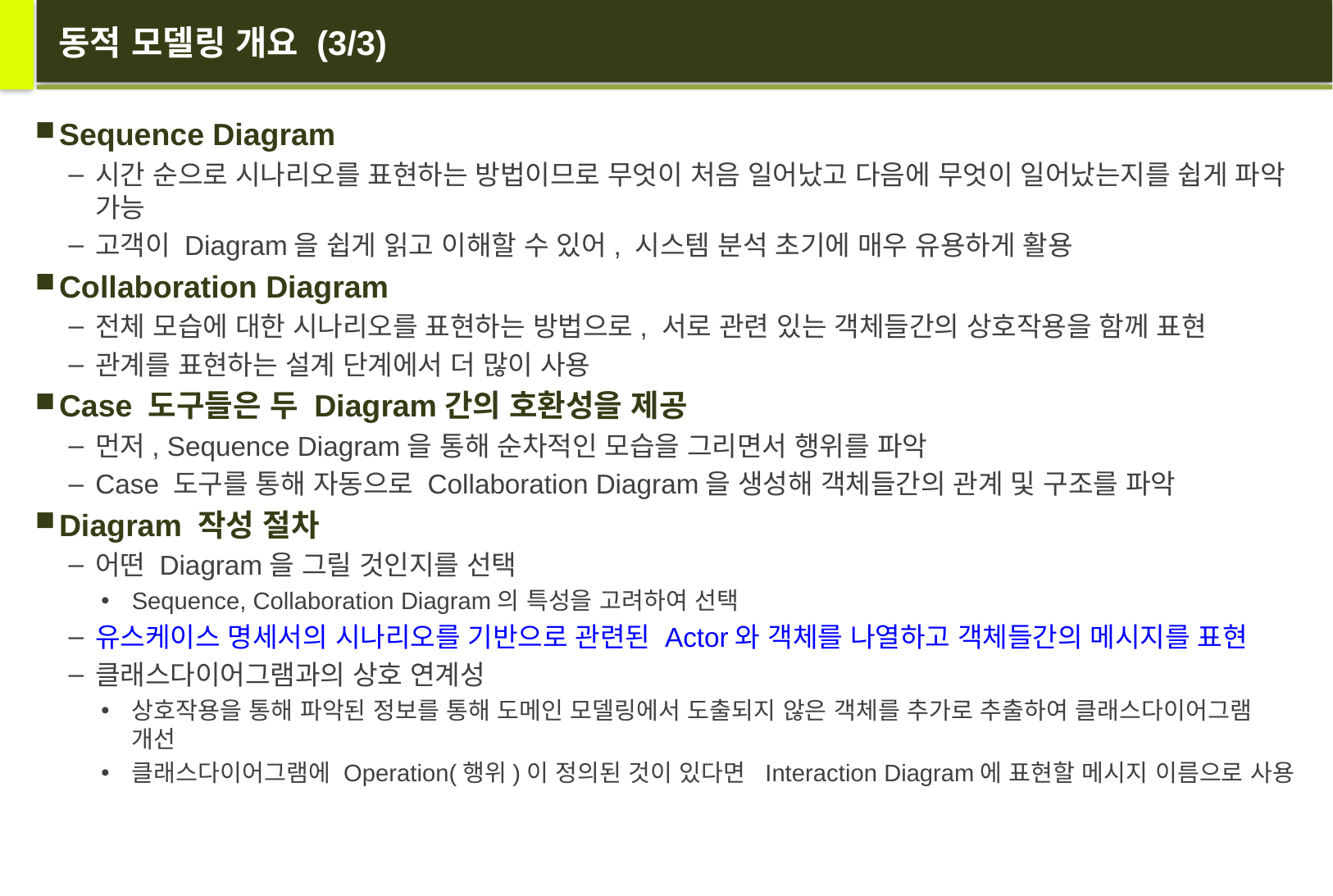

# 동적 모델링 개요 (3/3)
Sequence Diagram
시간 순으로 시나리오를 표현하는 방법이므로 무엇이 처음 일어났고 다음에 무엇이 일어났는지를 쉽게 파악 가능
고객이 Diagram을 쉽게 읽고 이해할 수 있어, 시스템 분석 초기에 매우 유용하게 활용
Collaboration Diagram
전체 모습에 대한 시나리오를 표현하는 방법으로, 서로 관련 있는 객체들간의 상호작용을 함께 표현
관계를 표현하는 설계 단계에서 더 많이 사용
Case 도구들은 두 Diagram간의 호환성을 제공
먼저, Sequence Diagram을 통해 순차적인 모습을 그리면서 행위를 파악
Case 도구를 통해 자동으로 Collaboration Diagram을 생성해 객체들간의 관계 및 구조를 파악
Diagram 작성 절차
어떤 Diagram을 그릴 것인지를 선택
Sequence, Collaboration Diagram의 특성을 고려하여 선택
유스케이스 명세서의 시나리오를 기반으로 관련된 Actor와 객체를 나열하고 객체들간의 메시지를 표현
클래스다이어그램과의 상호 연계성
상호작용을 통해 파악된 정보를 통해 도메인 모델링에서 도출되지 않은 객체를 추가로 추출하여 클래스다이어그램 개선
클래스다이어그램에 Operation(행위)이 정의된 것이 있다면  Interaction Diagram에 표현할 메시지 이름으로 사용